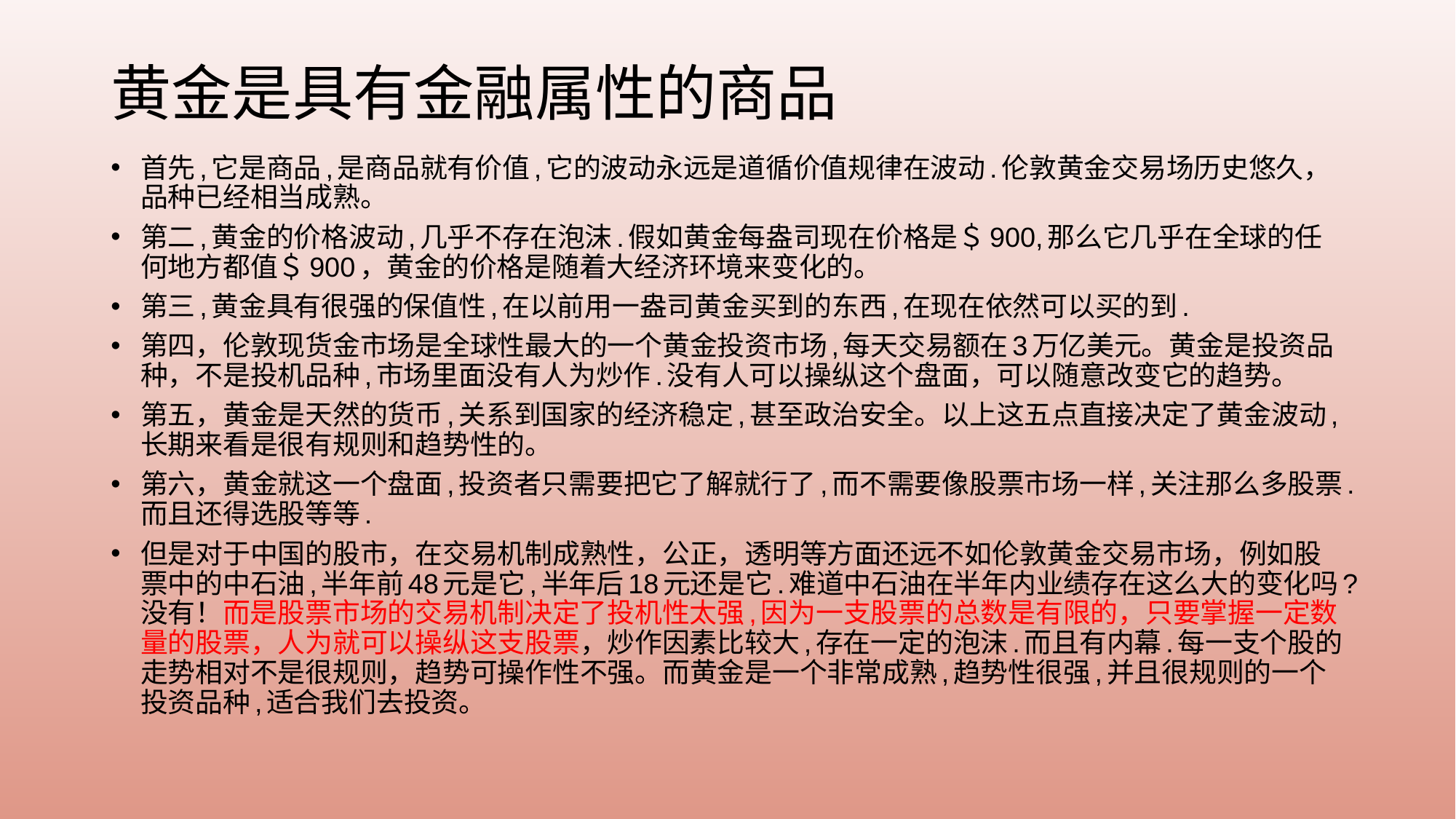

# 黄金是具有金融属性的商品
首先,它是商品,是商品就有价值,它的波动永远是道循价值规律在波动.伦敦黄金交易场历史悠久，品种已经相当成熟。
第二,黄金的价格波动,几乎不存在泡沫.假如黄金每盎司现在价格是＄900,那么它几乎在全球的任何地方都值＄900，黄金的价格是随着大经济环境来变化的。
第三,黄金具有很强的保值性,在以前用一盎司黄金买到的东西,在现在依然可以买的到.
第四，伦敦现货金市场是全球性最大的一个黄金投资市场,每天交易额在3万亿美元。黄金是投资品种，不是投机品种,市场里面没有人为炒作.没有人可以操纵这个盘面，可以随意改变它的趋势。
第五，黄金是天然的货币,关系到国家的经济稳定,甚至政治安全。以上这五点直接决定了黄金波动,长期来看是很有规则和趋势性的。
第六，黄金就这一个盘面,投资者只需要把它了解就行了,而不需要像股票市场一样,关注那么多股票.而且还得选股等等.
但是对于中国的股市，在交易机制成熟性，公正，透明等方面还远不如伦敦黄金交易市场，例如股票中的中石油,半年前48元是它,半年后18元还是它.难道中石油在半年内业绩存在这么大的变化吗?没有！而是股票市场的交易机制决定了投机性太强,因为一支股票的总数是有限的，只要掌握一定数量的股票，人为就可以操纵这支股票，炒作因素比较大,存在一定的泡沫.而且有内幕.每一支个股的走势相对不是很规则，趋势可操作性不强。而黄金是一个非常成熟,趋势性很强,并且很规则的一个投资品种,适合我们去投资。